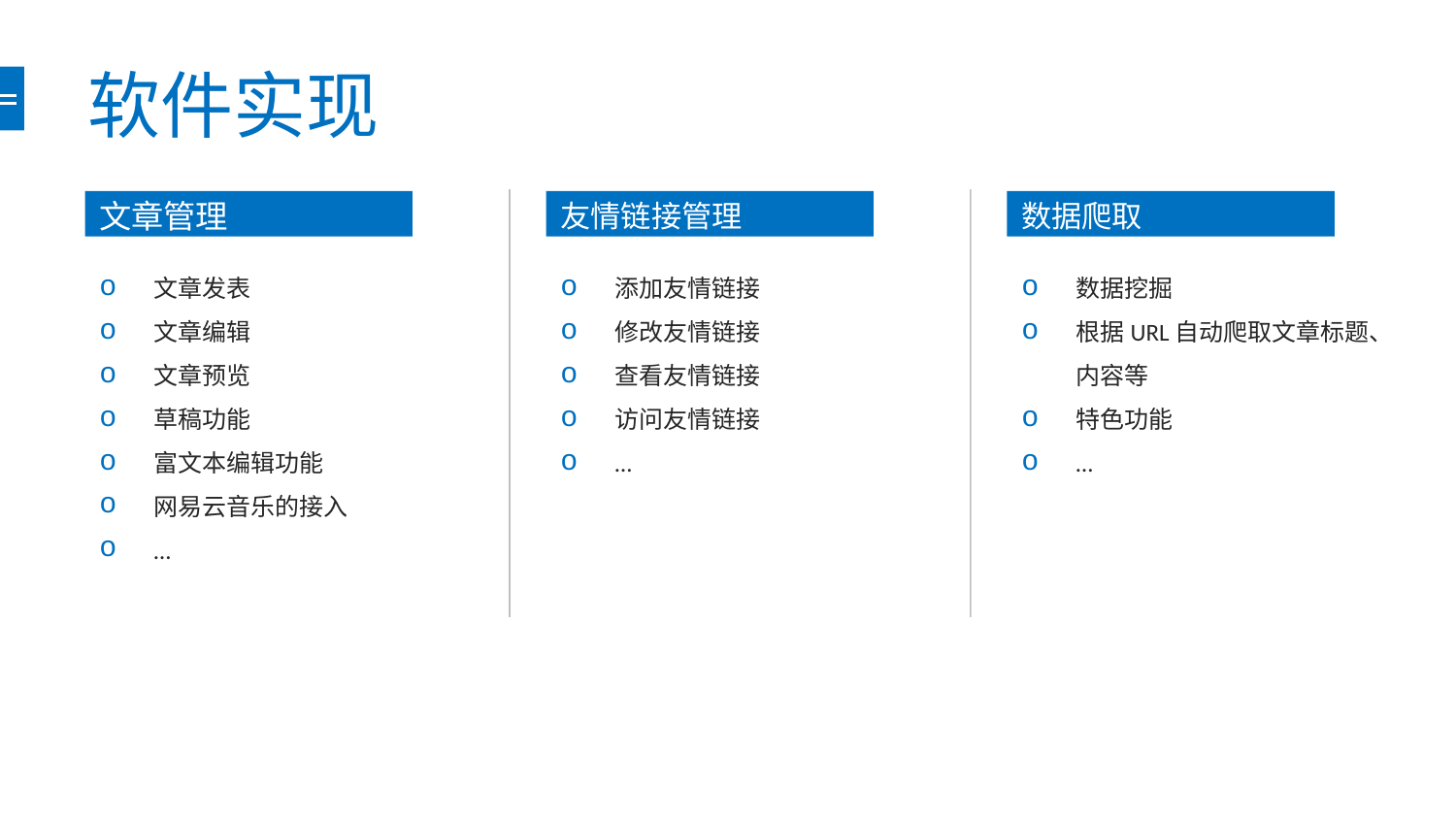

# 软件实现
文章管理
友情链接管理
数据爬取
文章发表
文章编辑
文章预览
草稿功能
富文本编辑功能
网易云音乐的接入
…

添加友情链接
修改友情链接
查看友情链接
访问友情链接
…

数据挖掘
根据URL自动爬取文章标题、内容等
特色功能
…